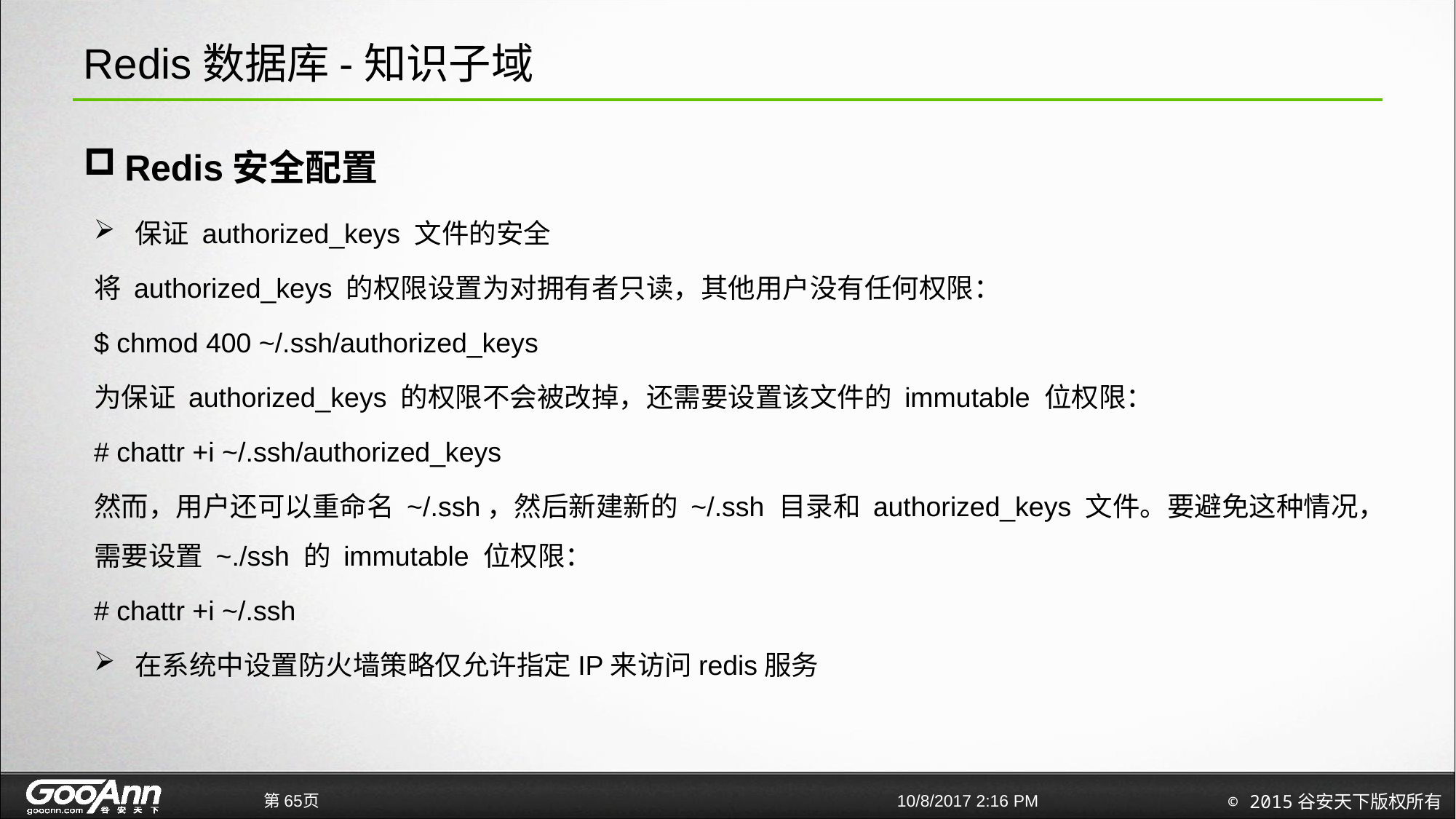

# Redis数据库-知识子域
Redis安全配置
保证 authorized_keys 文件的安全
将 authorized_keys 的权限设置为对拥有者只读，其他用户没有任何权限：
$ chmod 400 ~/.ssh/authorized_keys
为保证 authorized_keys 的权限不会被改掉，还需要设置该文件的 immutable 位权限：
# chattr +i ~/.ssh/authorized_keys
然而，用户还可以重命名 ~/.ssh，然后新建新的 ~/.ssh 目录和 authorized_keys 文件。要避免这种情况，需要设置 ~./ssh 的 immutable 位权限：
# chattr +i ~/.ssh
在系统中设置防火墙策略仅允许指定IP来访问redis服务